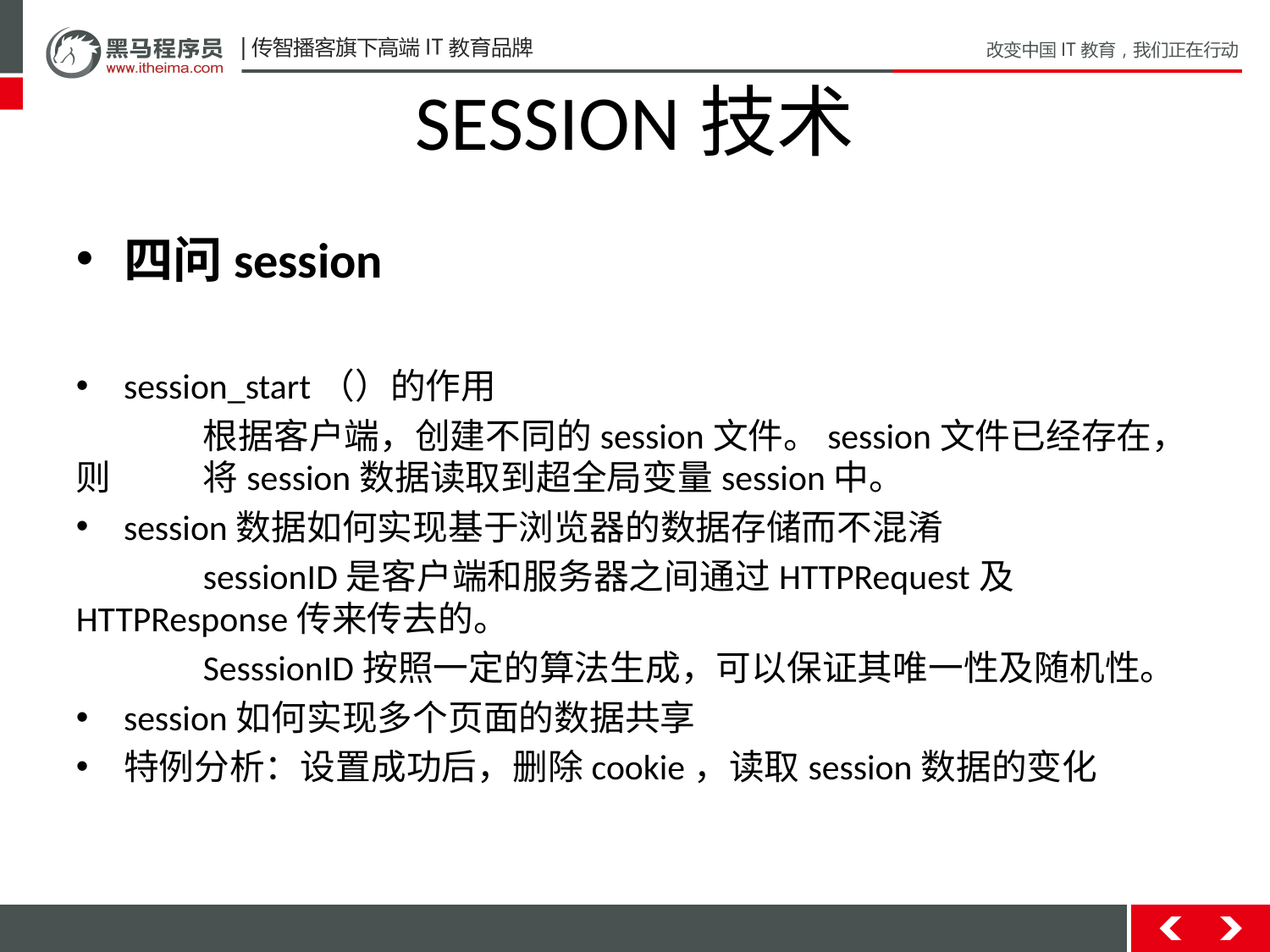

# SESSION技术
四问session

session_start（）的作用
	根据客户端，创建不同的session文件。session文件已经存在，则	将session数据读取到超全局变量session中。
session数据如何实现基于浏览器的数据存储而不混淆
	sessionID是客户端和服务器之间通过HTTPRequest及	HTTPResponse传来传去的。
	SesssionID按照一定的算法生成，可以保证其唯一性及随机性。
session如何实现多个页面的数据共享
特例分析：设置成功后，删除cookie，读取session数据的变化